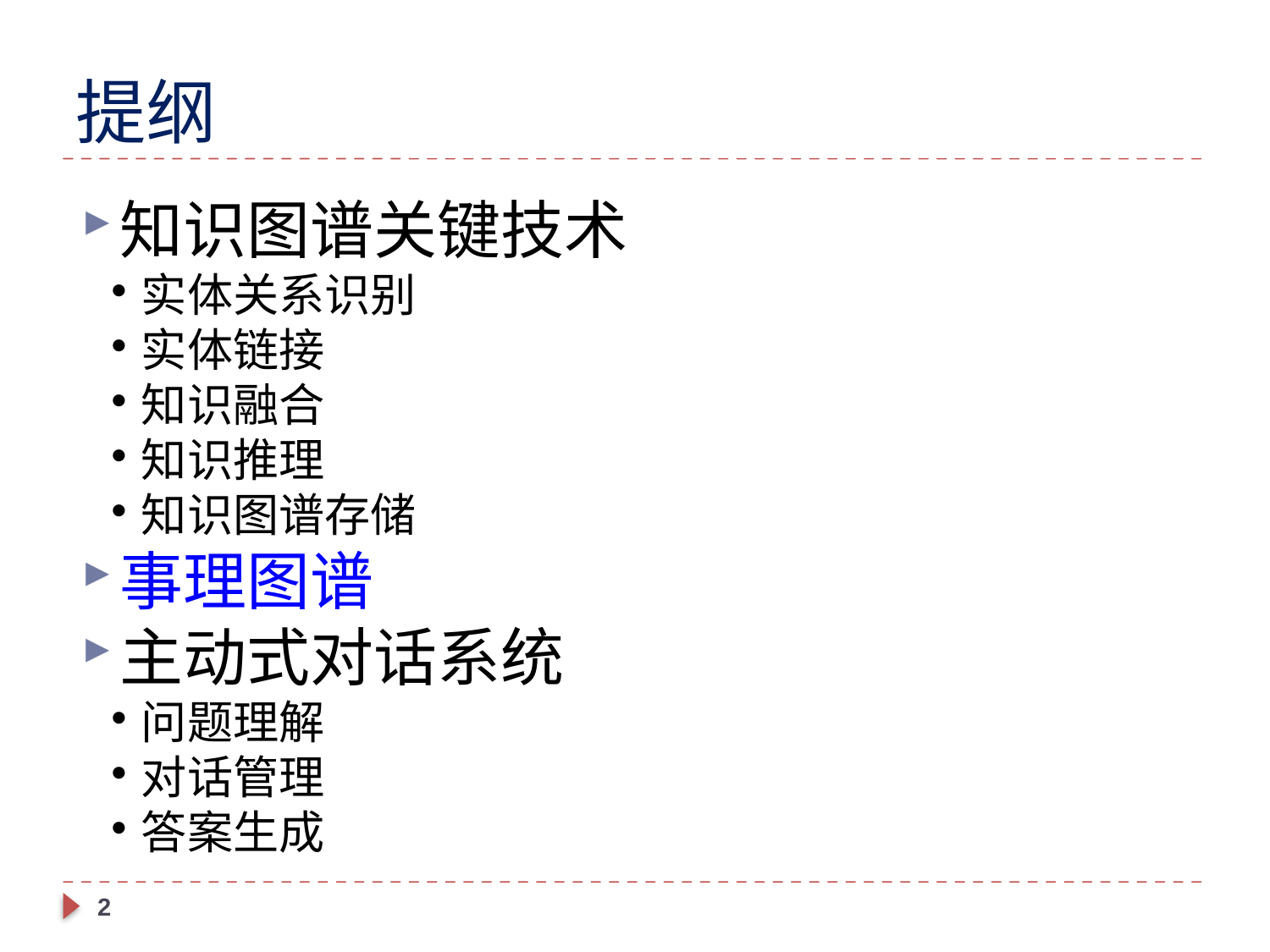

提纲
知识图谱关键技术
实体关系识别
实体链接
知识融合
知识推理
知识图谱存储
事理图谱
主动式对话系统
问题理解
对话管理
答案生成

2